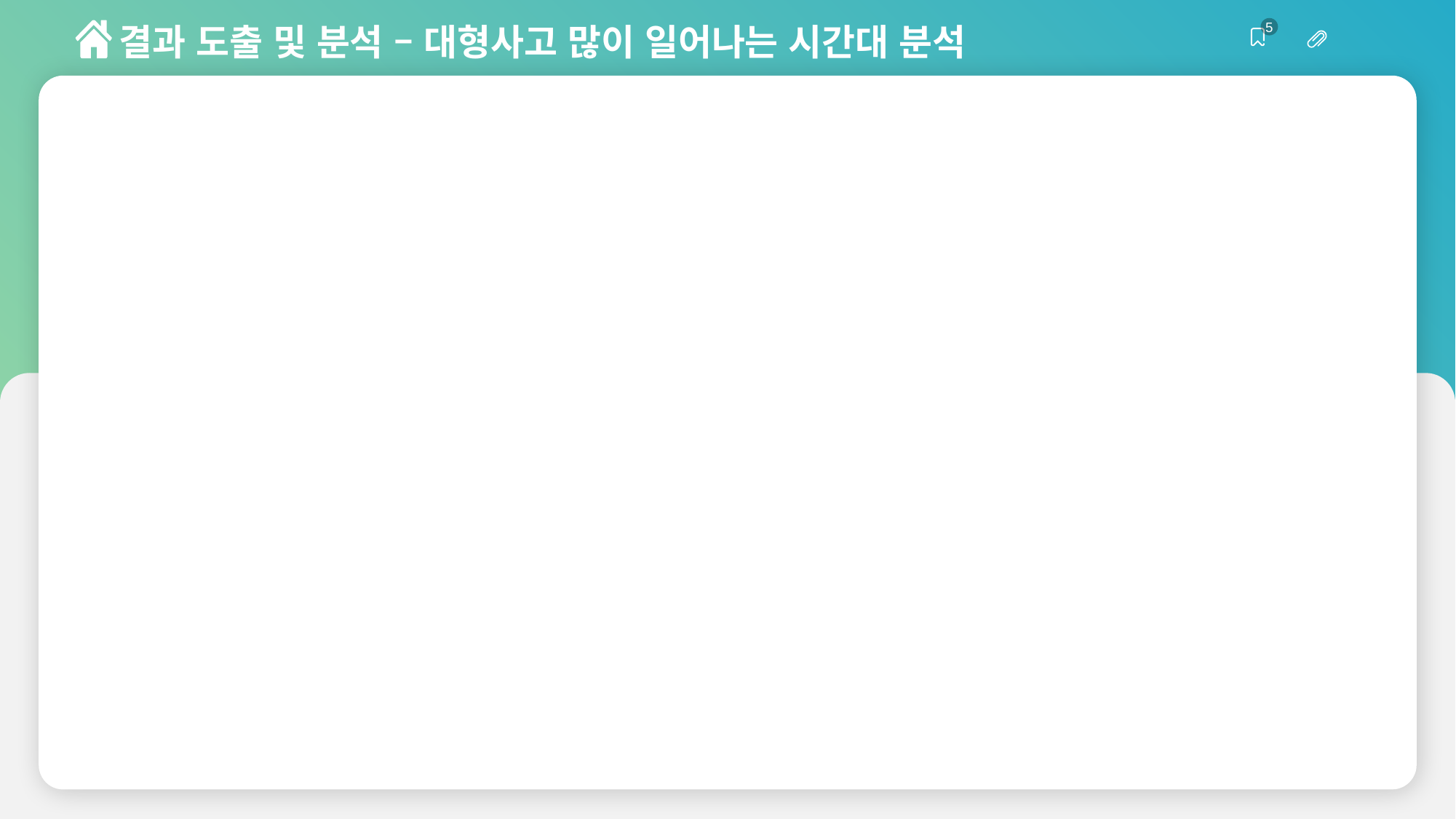

결과 도출 및 분석 – 대형사고 많이 일어나는 시간대 분석
5

CONTENT A